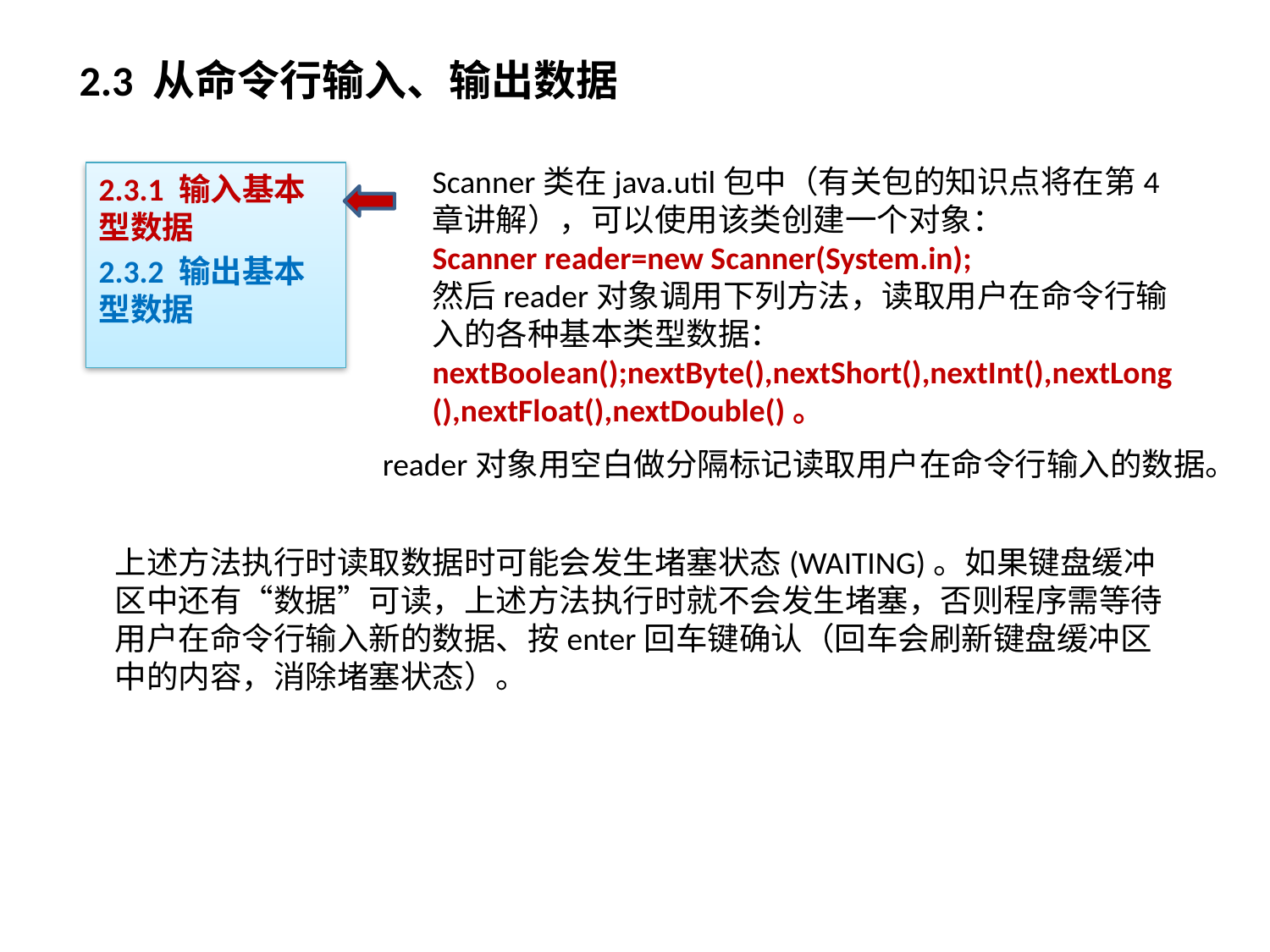

# 2.3 从命令行输入、输出数据
Scanner类在java.util包中（有关包的知识点将在第4章讲解），可以使用该类创建一个对象：
Scanner reader=new Scanner(System.in);
然后reader对象调用下列方法，读取用户在命令行输入的各种基本类型数据：
nextBoolean();nextByte(),nextShort(),nextInt(),nextLong(),nextFloat(),nextDouble()。
2.3.1 输入基本型数据
2.3.2 输出基本型数据

reader对象用空白做分隔标记读取用户在命令行输入的数据。
上述方法执行时读取数据时可能会发生堵塞状态(WAITING)。如果键盘缓冲区中还有“数据”可读，上述方法执行时就不会发生堵塞，否则程序需等待用户在命令行输入新的数据、按enter回车键确认（回车会刷新键盘缓冲区中的内容，消除堵塞状态）。